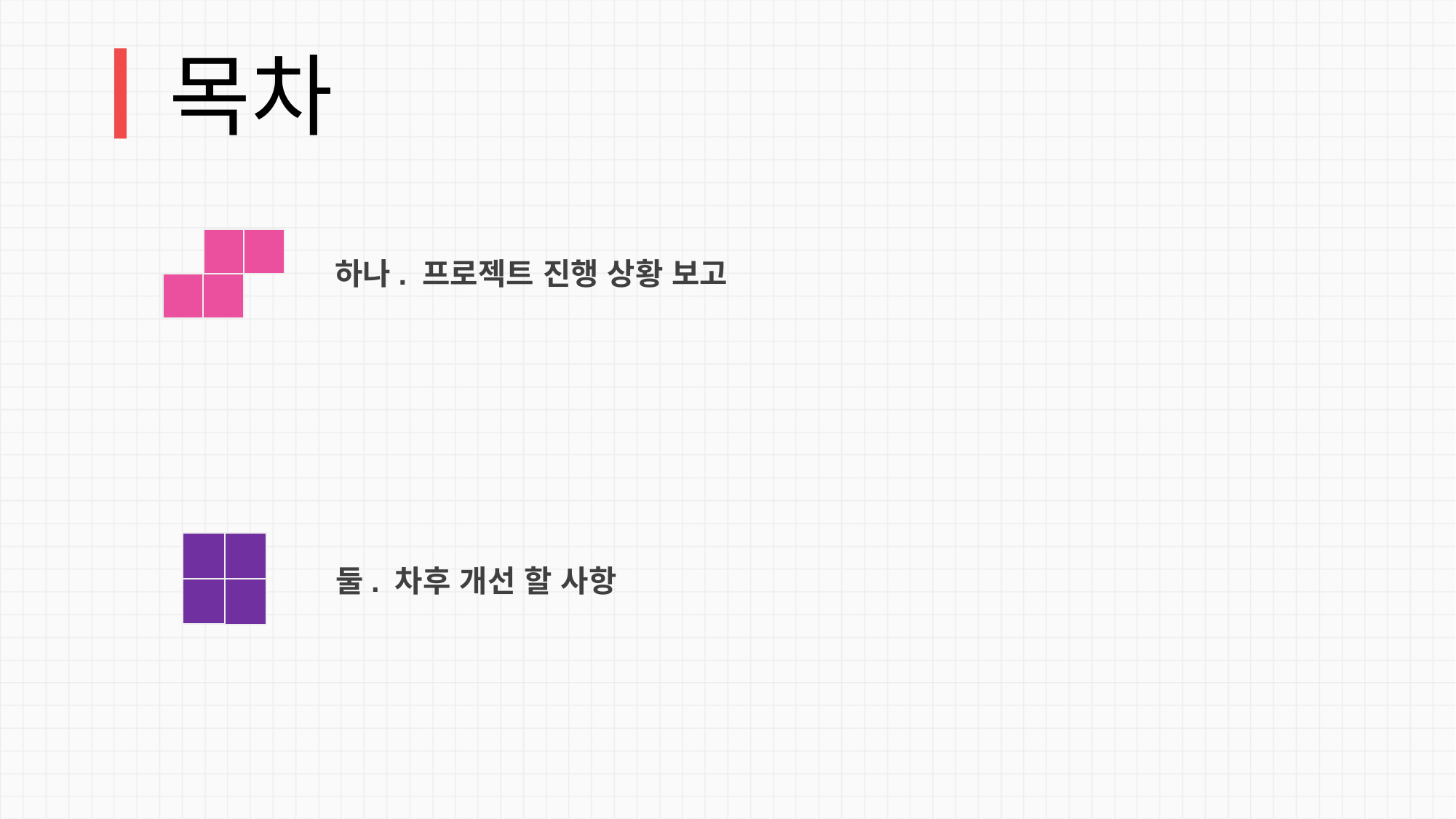

# 목차

하나. 프로젝트 진행 상황 보고

둘. 차후 개선 할 사항